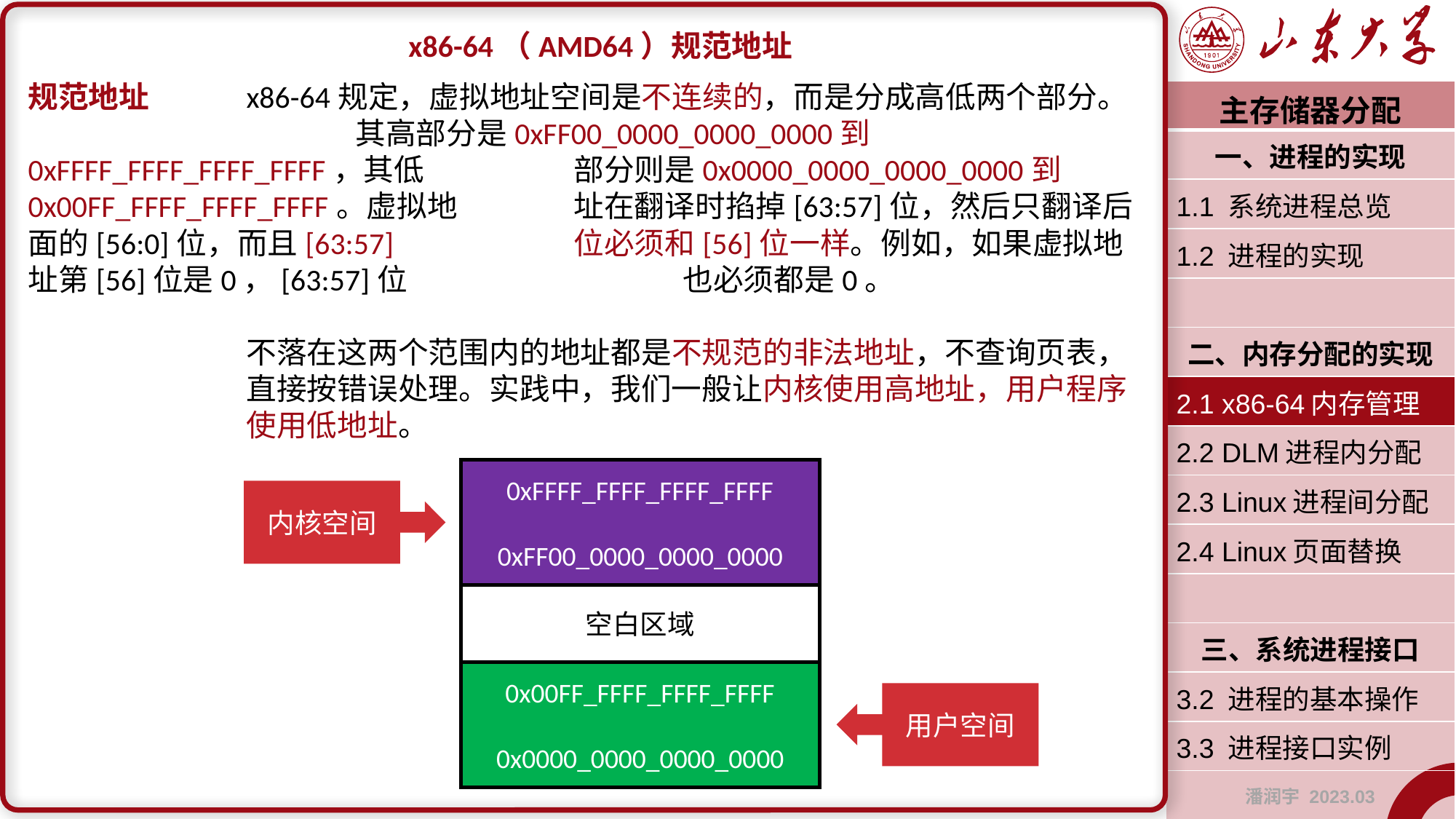

x86-64（AMD64）规范地址
规范地址	x86-64规定，虚拟地址空间是不连续的，而是分成高低两个部分。			其高部分是0xFF00_0000_0000_0000到0xFFFF_FFFF_FFFF_FFFF，其低		部分则是0x0000_0000_0000_0000到0x00FF_FFFF_FFFF_FFFF。虚拟地		址在翻译时掐掉[63:57]位，然后只翻译后面的[56:0]位，而且[63:57]		位必须和[56]位一样。例如，如果虚拟地址第[56]位是0，[63:57]位			也必须都是0。

		不落在这两个范围内的地址都是不规范的非法地址，不查询页表，		直接按错误处理。实践中，我们一般让内核使用高地址，用户程序		使用低地址。
| 主存储器分配 |
| --- |
| 一、进程的实现 |
| 1.1 系统进程总览 |
| 1.2 进程的实现 |
|  |
| 二、内存分配的实现 |
| 2.1 x86-64内存管理 |
| 2.2 DLM进程内分配 |
| 2.3 Linux进程间分配 |
| 2.4 Linux页面替换 |
|  |
| 三、系统进程接口 |
| 3.2 进程的基本操作 |
| 3.3 进程接口实例 |
| 潘润宇 2023.03 |
0xFFFF_FFFF_FFFF_FFFF

0xFF00_0000_0000_0000
内核空间
空白区域
0x00FF_FFFF_FFFF_FFFF

0x0000_0000_0000_0000
用户空间